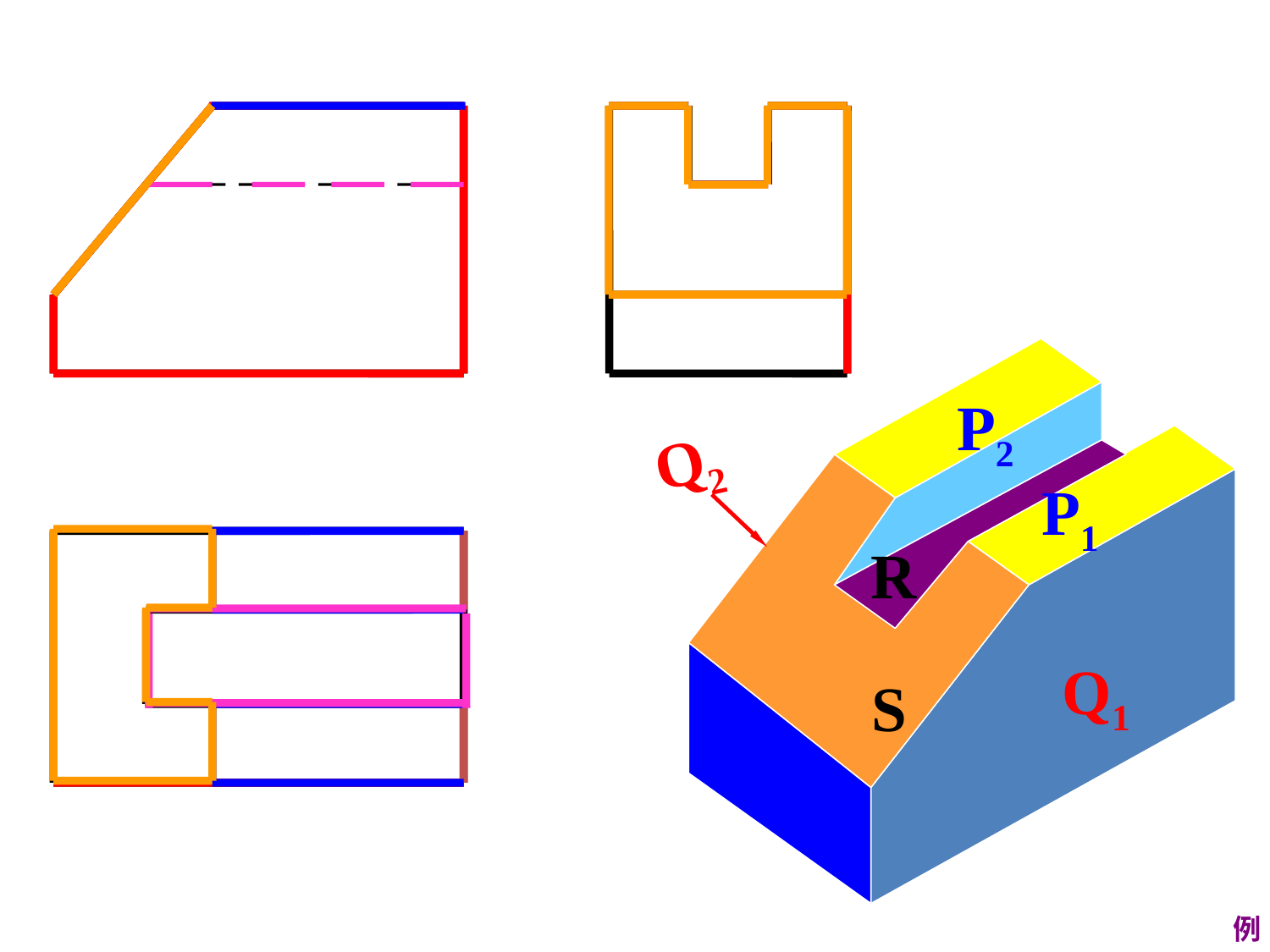

P2
P1
Q2

R

Q1
S

 例